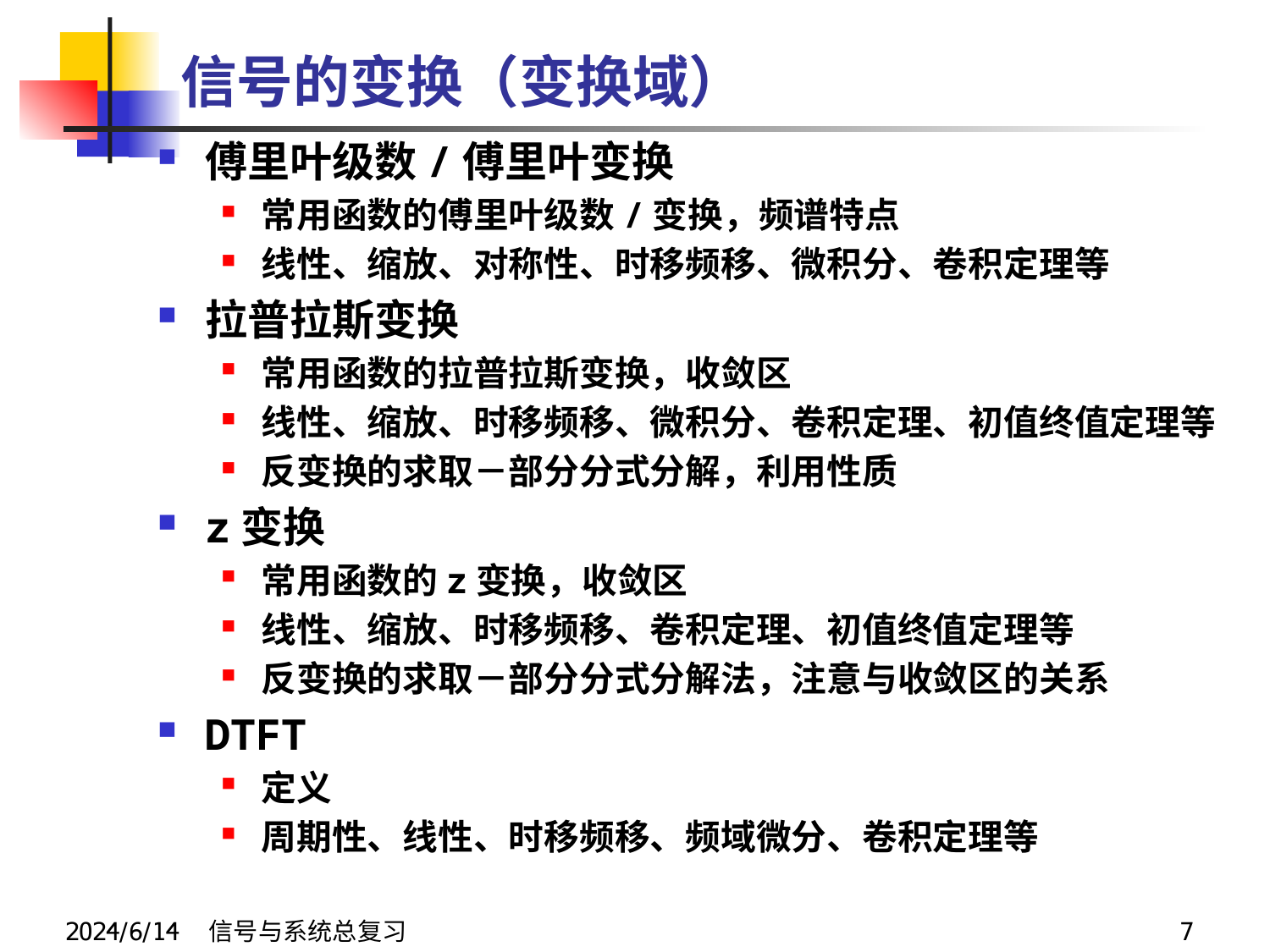

# 信号的变换（变换域）
傅里叶级数/傅里叶变换
常用函数的傅里叶级数/变换，频谱特点
线性、缩放、对称性、时移频移、微积分、卷积定理等
拉普拉斯变换
常用函数的拉普拉斯变换，收敛区
线性、缩放、时移频移、微积分、卷积定理、初值终值定理等
反变换的求取－部分分式分解，利用性质
z变换
常用函数的z变换，收敛区
线性、缩放、时移频移、卷积定理、初值终值定理等
反变换的求取－部分分式分解法，注意与收敛区的关系
DTFT
定义
周期性、线性、时移频移、频域微分、卷积定理等
2024/6/14   信号与系统总复习
7